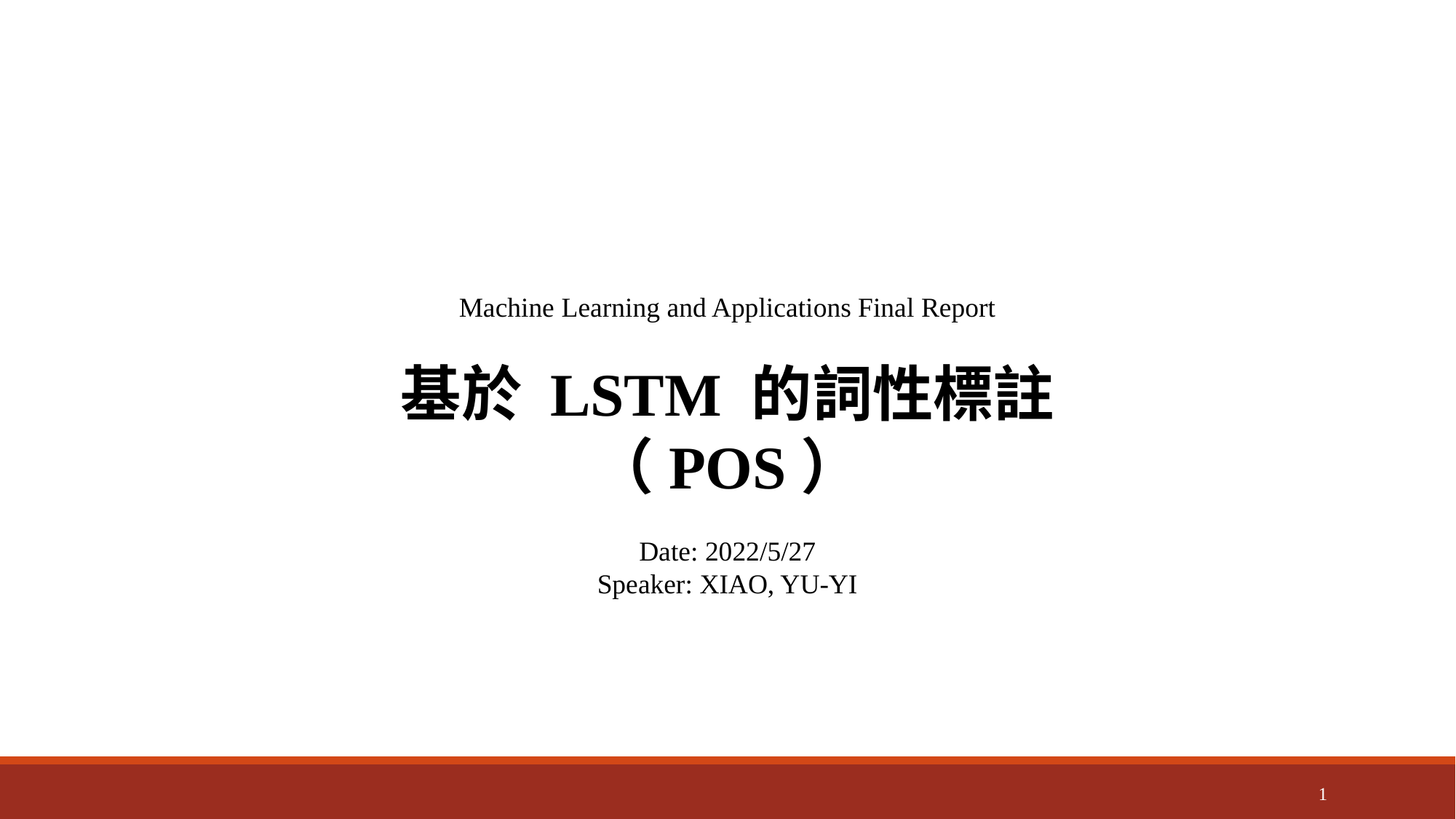

Machine Learning and Applications Final Report

基於 LSTM 的詞性標註（POS）

Date: 2022/5/27
Speaker: XIAO, YU-YI
1